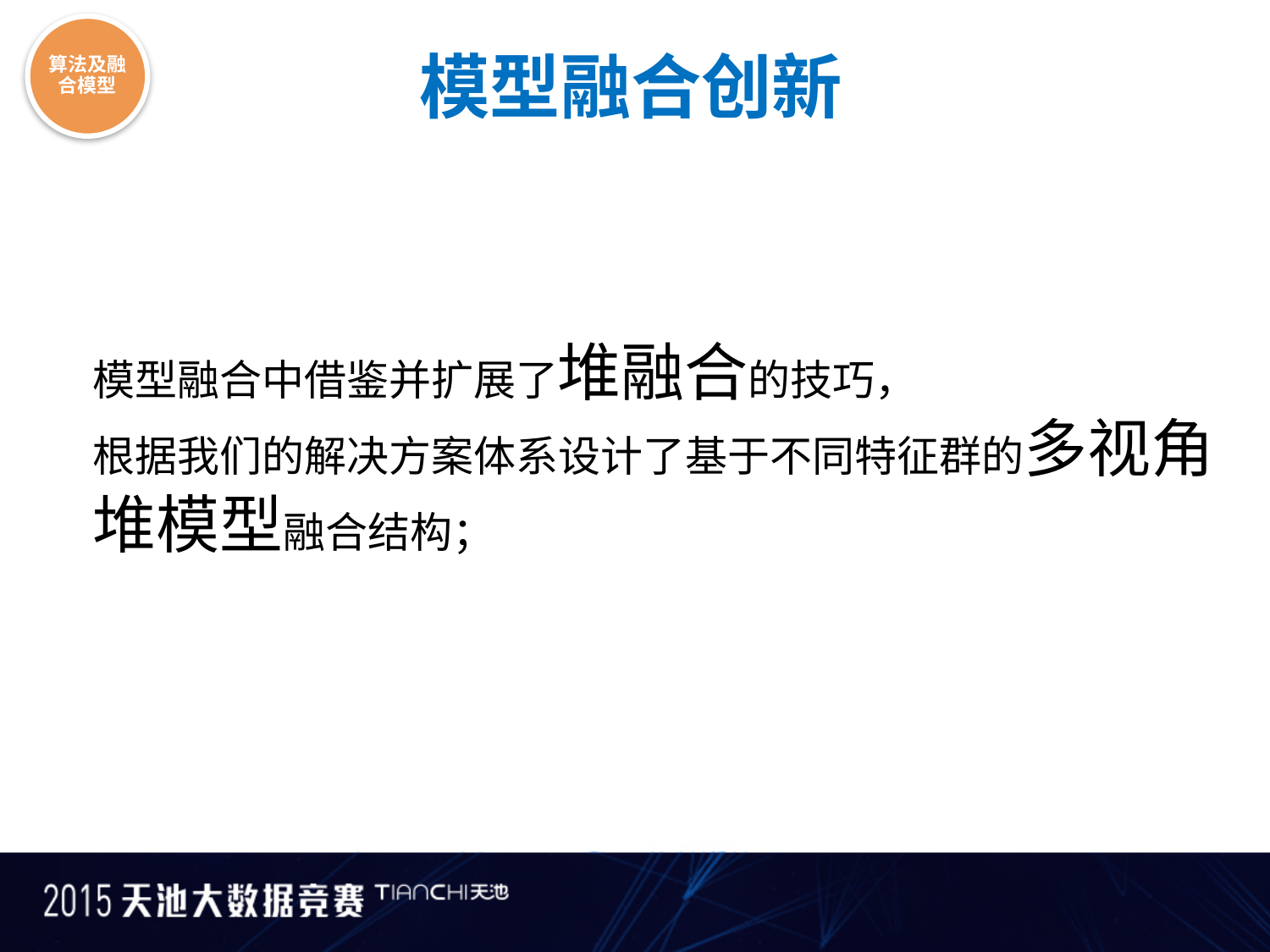

算法及融合模型
模型融合创新
模型融合中借鉴并扩展了堆融合的技巧，
根据我们的解决方案体系设计了基于不同特征群的多视角堆模型融合结构；